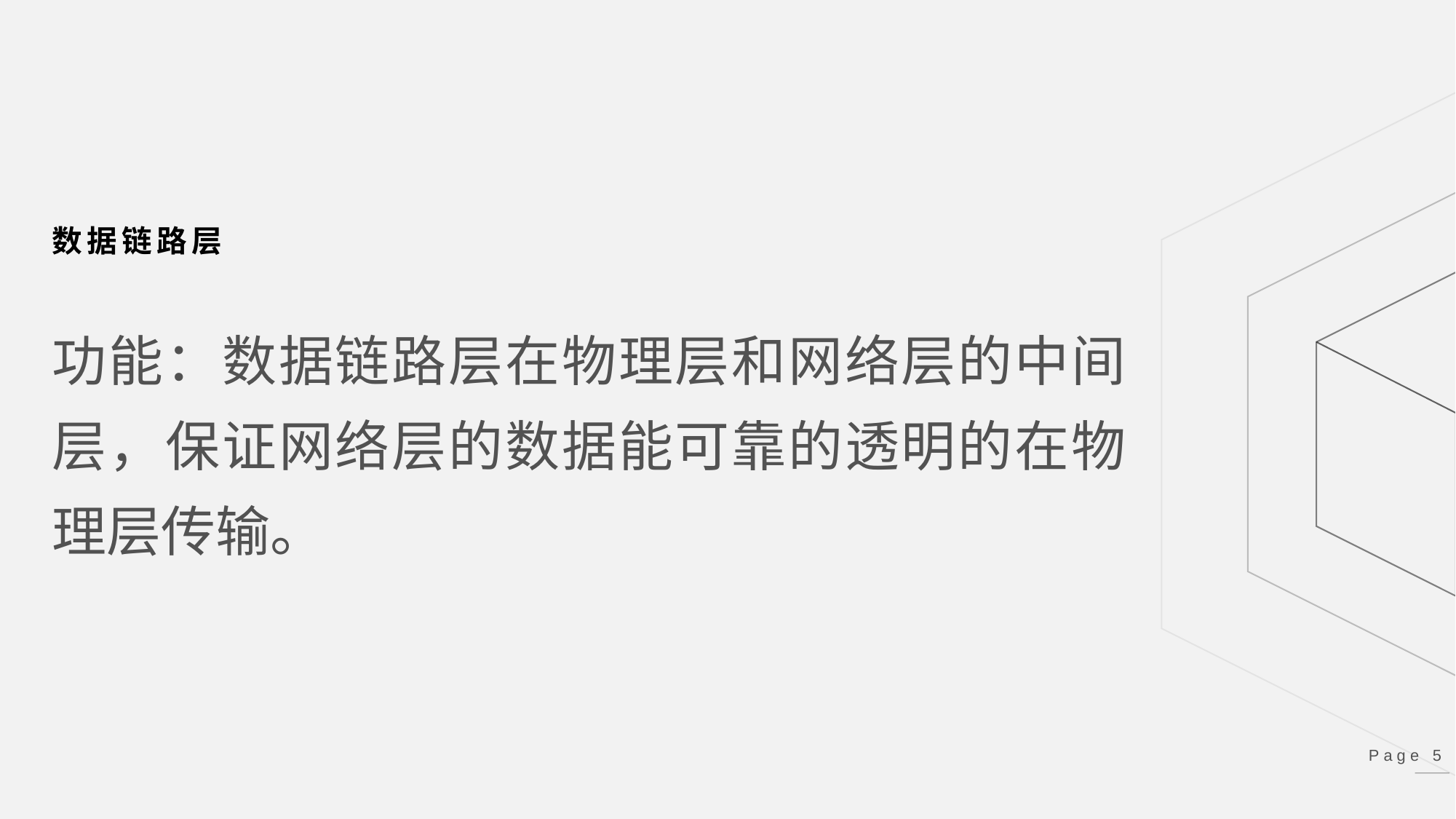

数据链路层

功能：数据链路层在物理层和网络层的中间层，保证网络层的数据能可靠的透明的在物理层传输。

Page 5